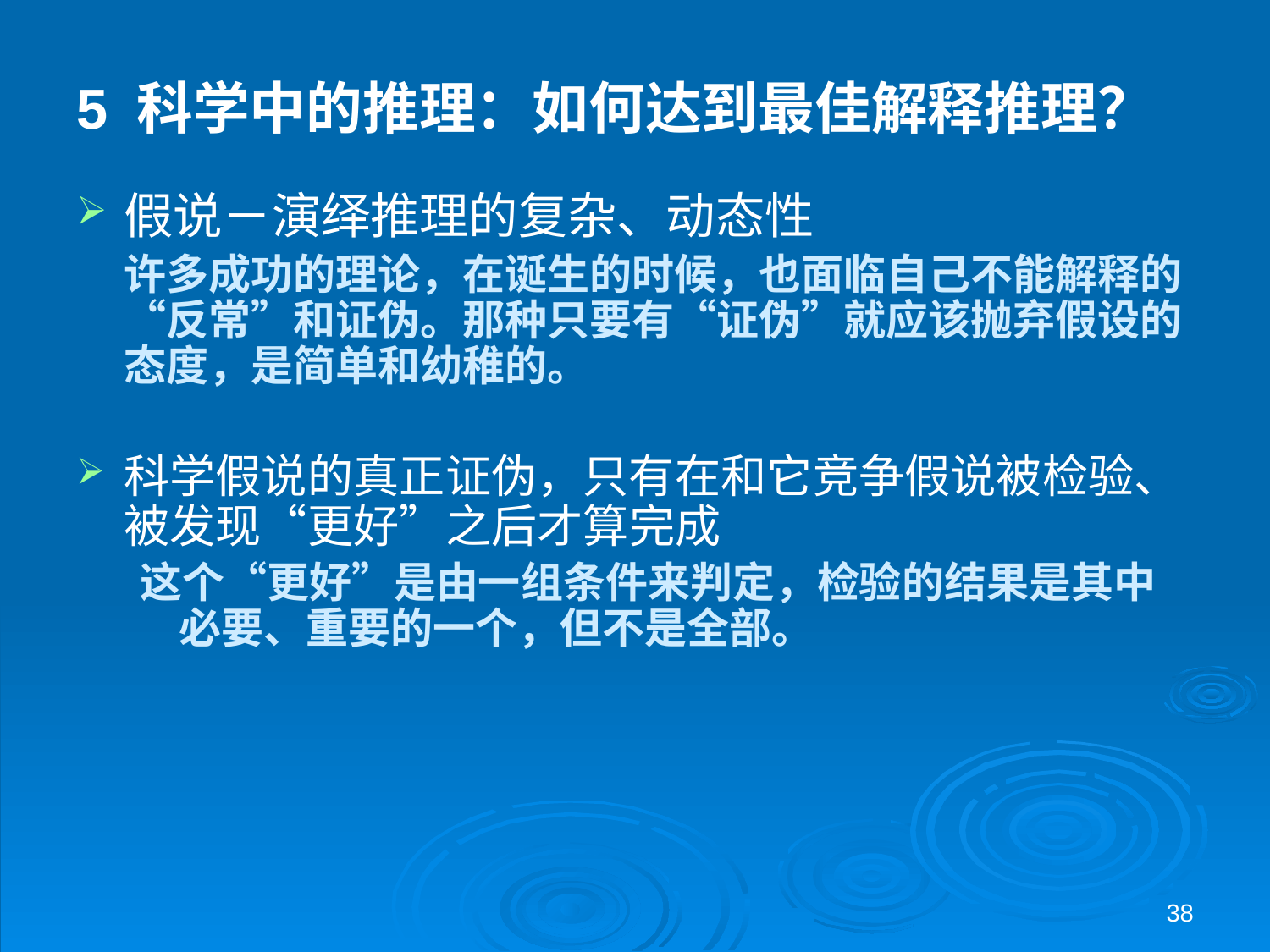

5 科学中的推理：如何达到最佳解释推理？

假说－演绎推理的复杂、动态性
	许多成功的理论，在诞生的时候，也面临自己不能解释的“反常”和证伪。那种只要有“证伪”就应该抛弃假设的态度，是简单和幼稚的。

科学假说的真正证伪，只有在和它竞争假说被检验、被发现“更好”之后才算完成
这个“更好”是由一组条件来判定，检验的结果是其中必要、重要的一个，但不是全部。
38